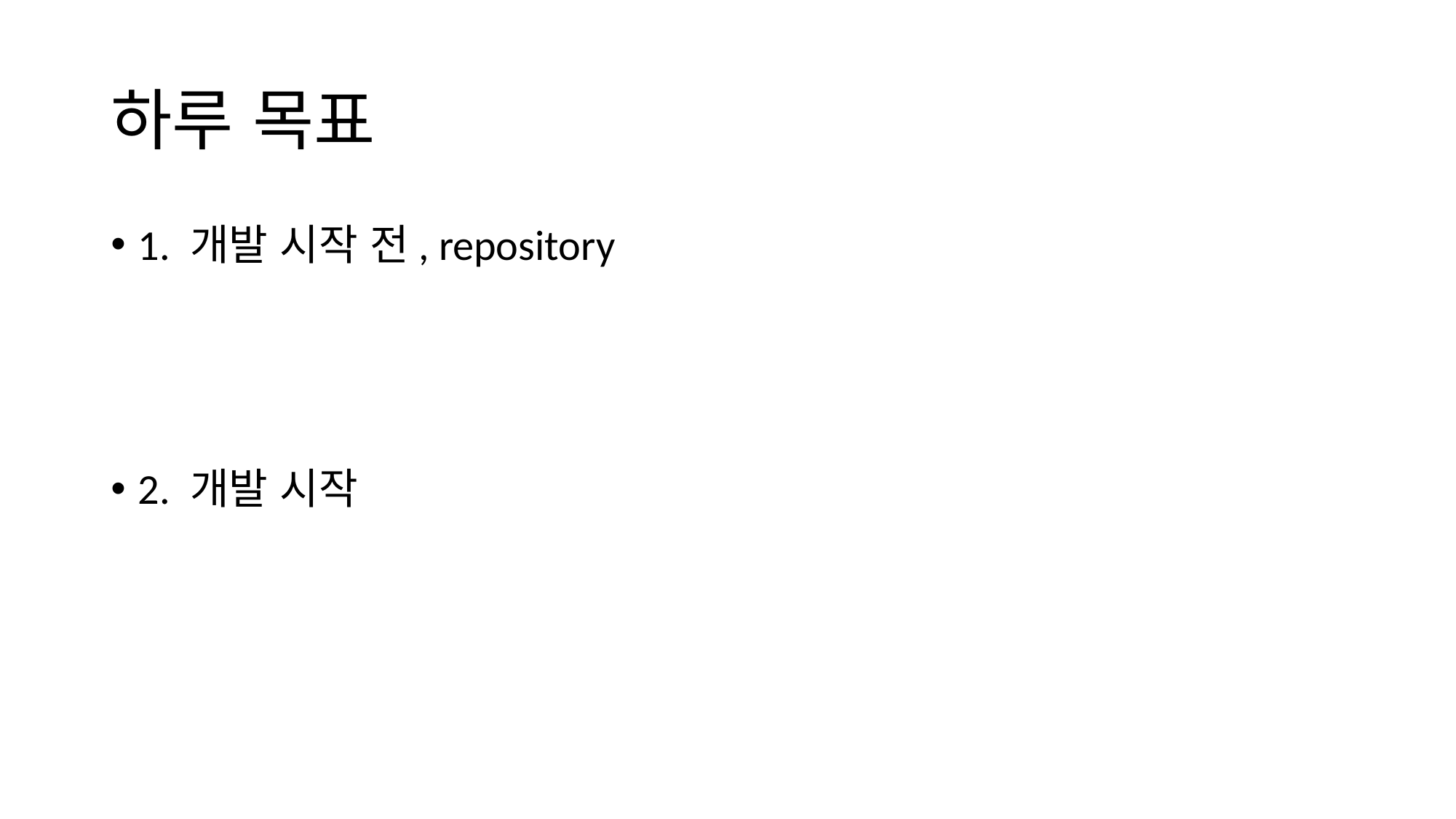

# 하루 목표
1. 개발 시작 전, repository

2. 개발 시작